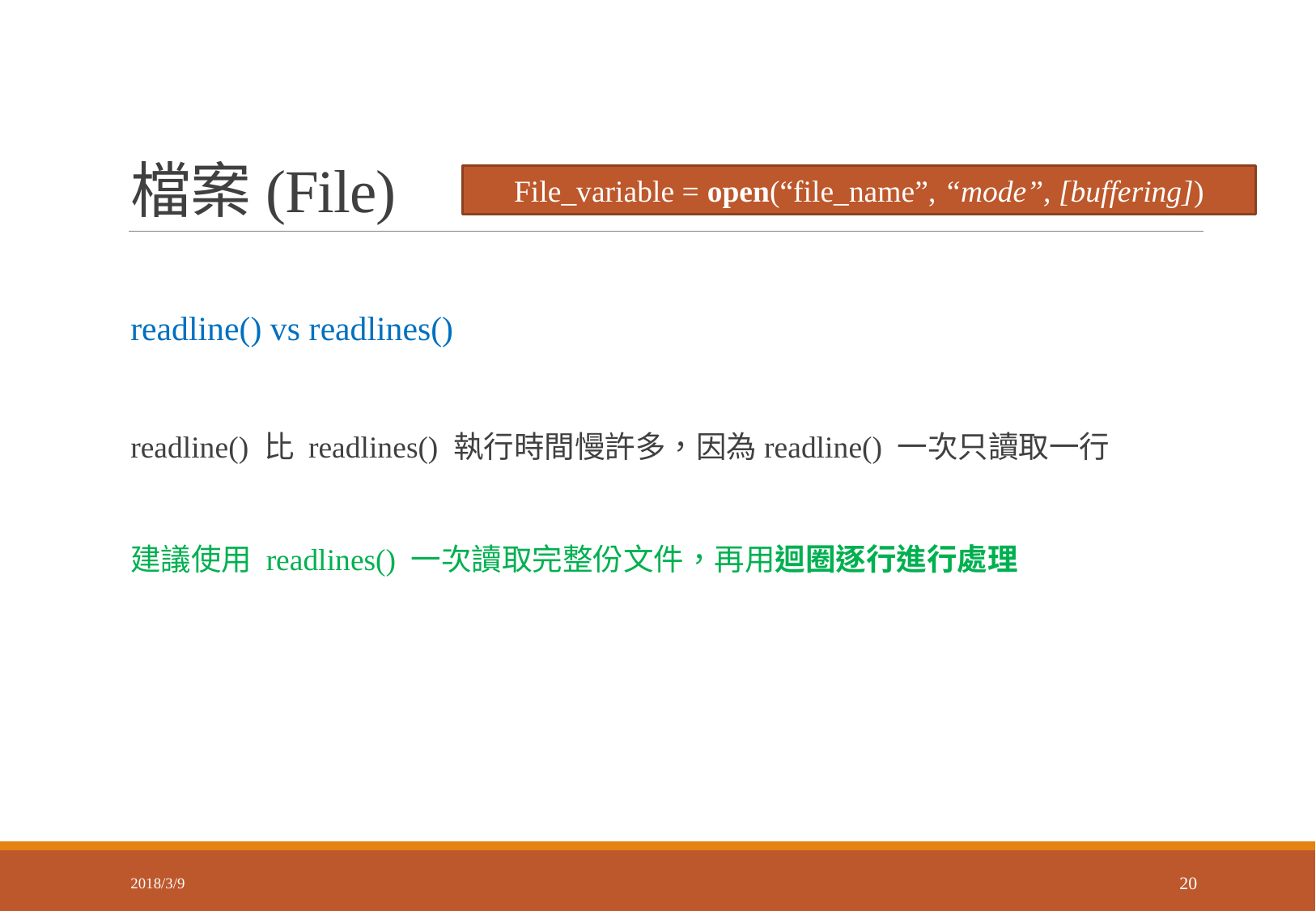

# 檔案(File)
File_variable = open(“file_name”, “mode”, [buffering])

readline() vs readlines()

readline() 比 readlines() 執行時間慢許多，因為readline() 一次只讀取一行

建議使用 readlines() 一次讀取完整份文件，再用迴圈逐行進行處理

2018/3/9
20